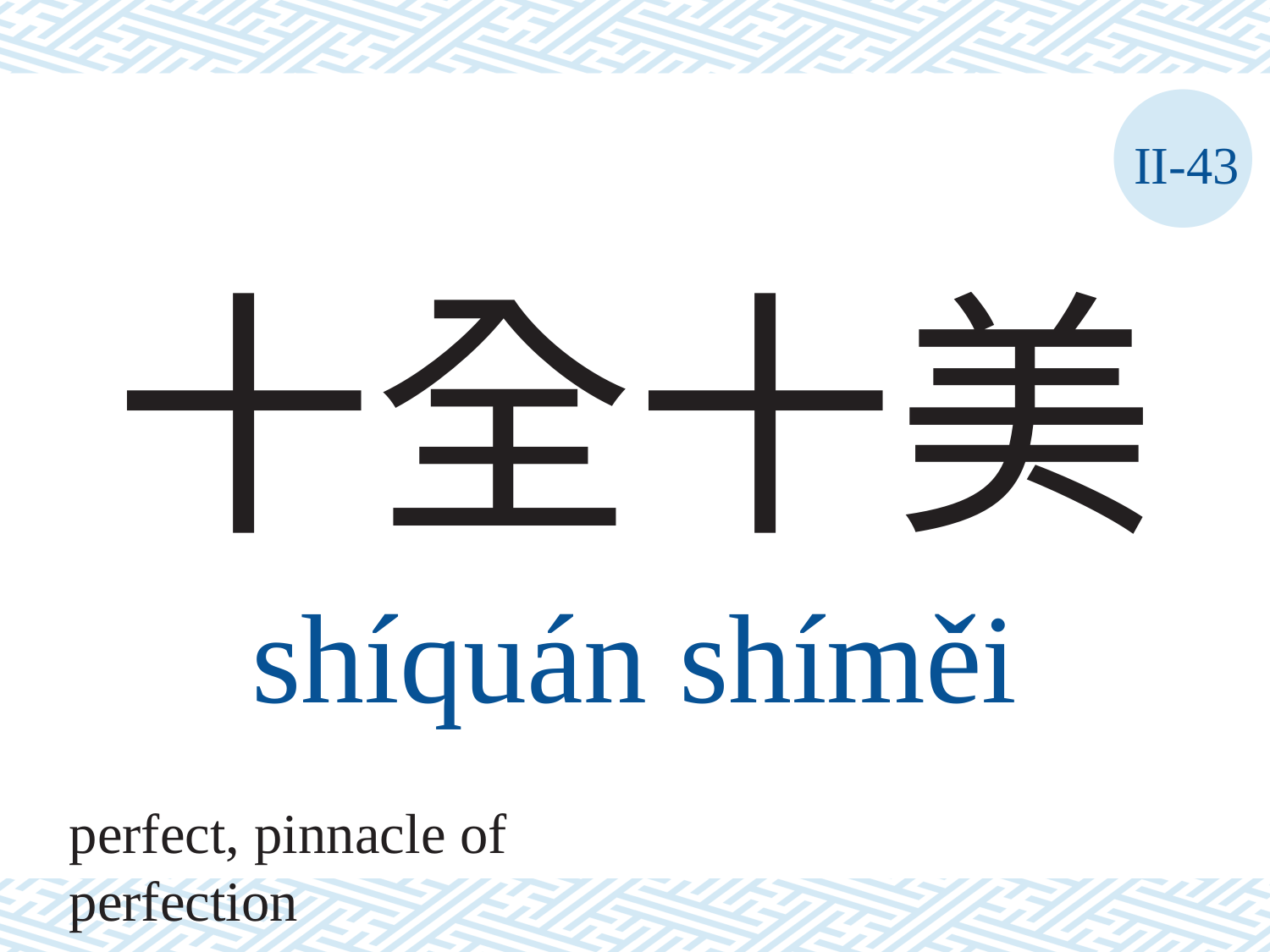

II-43
# 十全十美
shíquán	shíměi
perfect, pinnacle of perfection